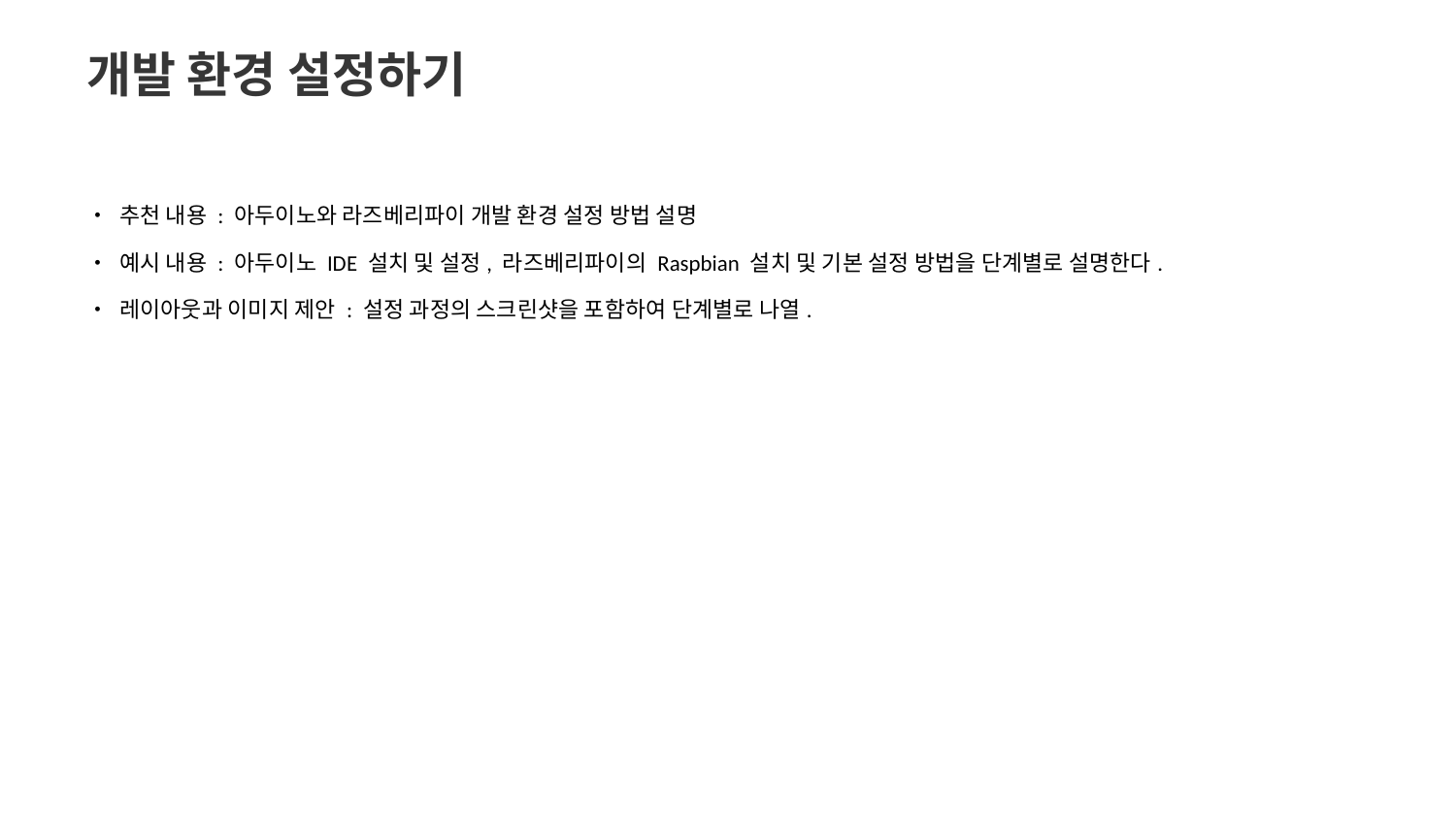

개발 환경 설정하기
• 추천 내용 : 아두이노와 라즈베리파이 개발 환경 설정 방법 설명
• 예시 내용 : 아두이노 IDE 설치 및 설정, 라즈베리파이의 Raspbian 설치 및 기본 설정 방법을 단계별로 설명한다.
• 레이아웃과 이미지 제안 : 설정 과정의 스크린샷을 포함하여 단계별로 나열.